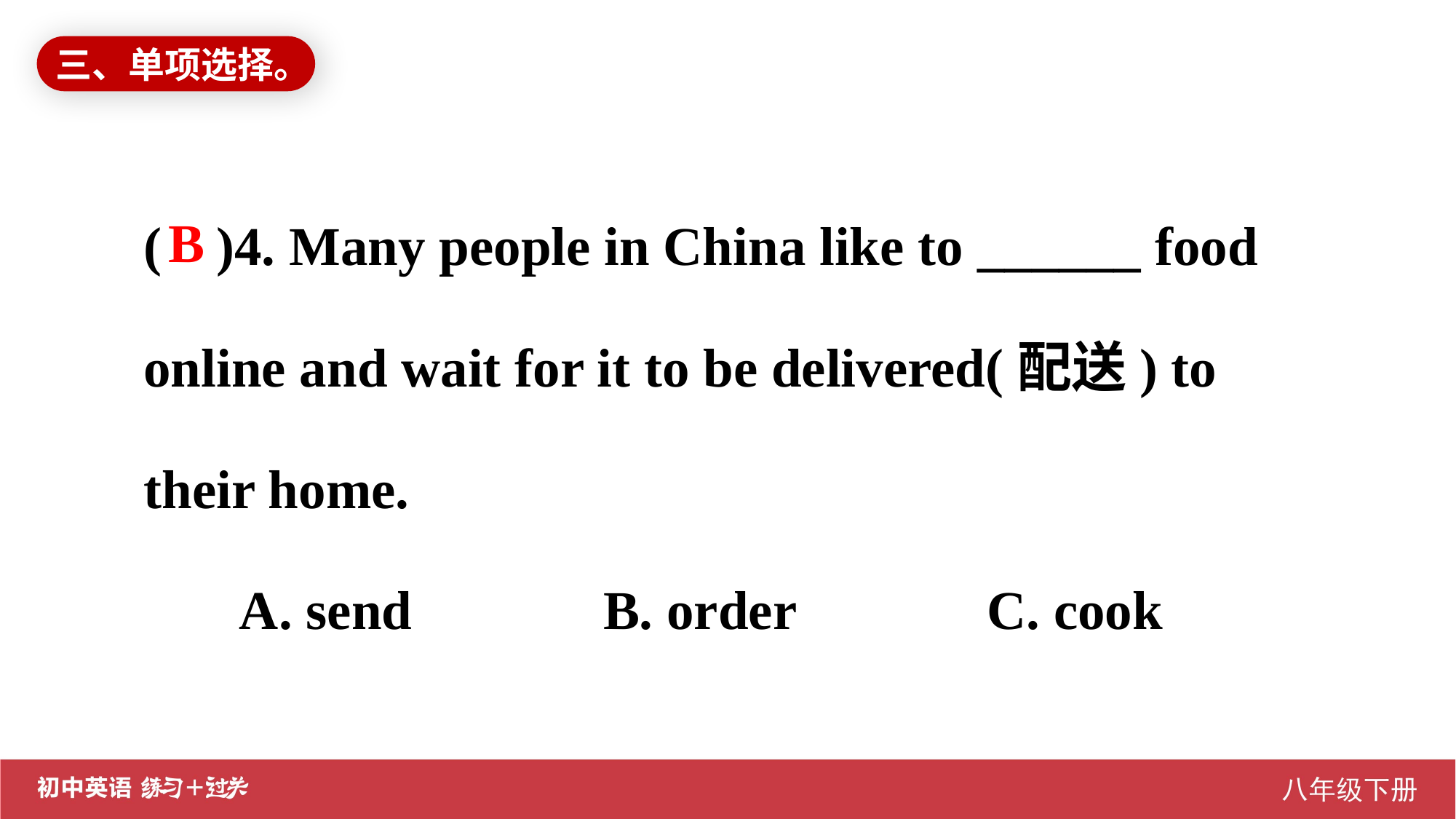

三、单项选择。
(    )4. Many people in China like to ______ food online and wait for it to be delivered(配送) to their home.
       A. send              B. order              C. cook
B